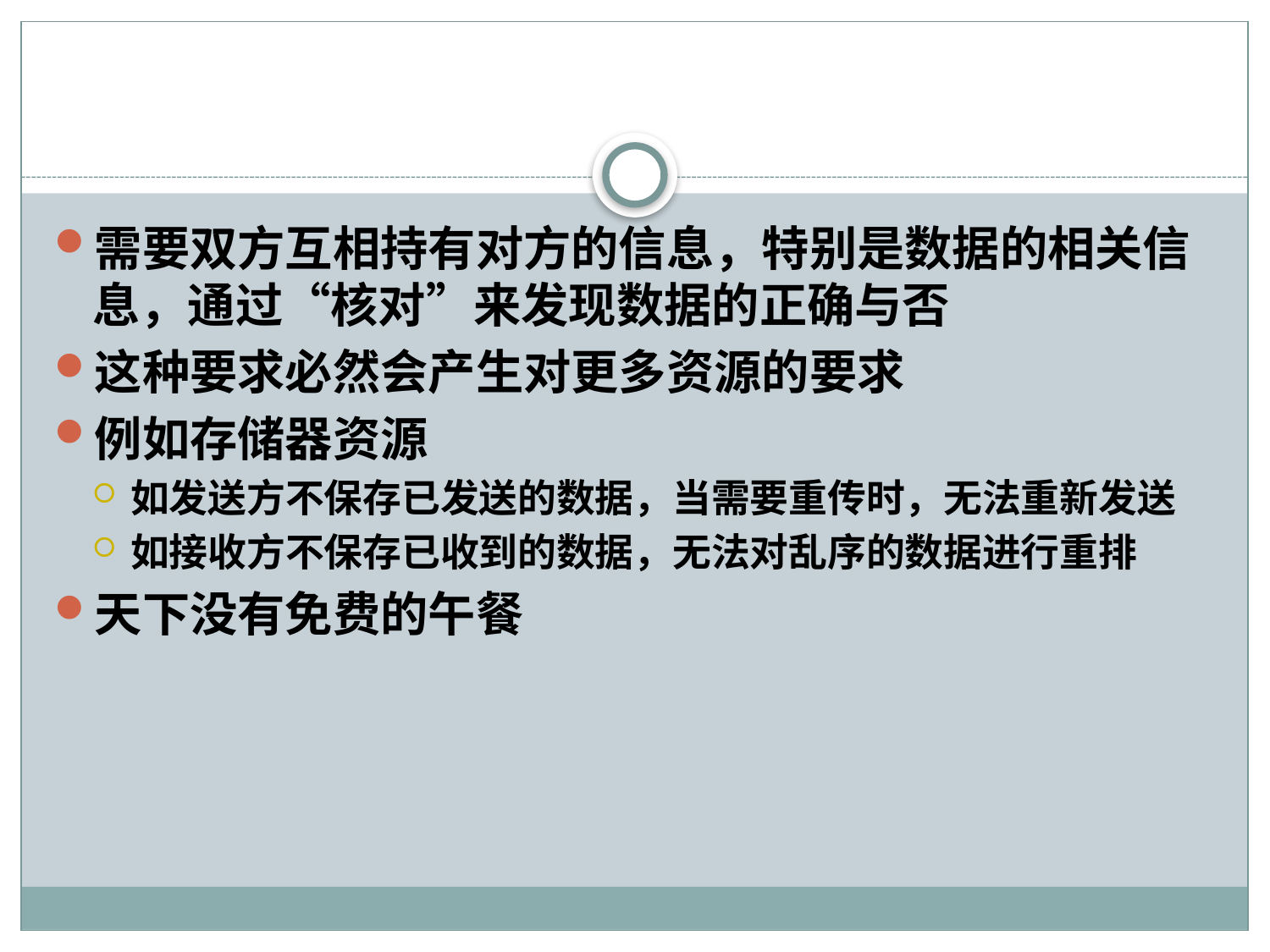

#
需要双方互相持有对方的信息，特别是数据的相关信息，通过“核对”来发现数据的正确与否
这种要求必然会产生对更多资源的要求
例如存储器资源
如发送方不保存已发送的数据，当需要重传时，无法重新发送
如接收方不保存已收到的数据，无法对乱序的数据进行重排
天下没有免费的午餐